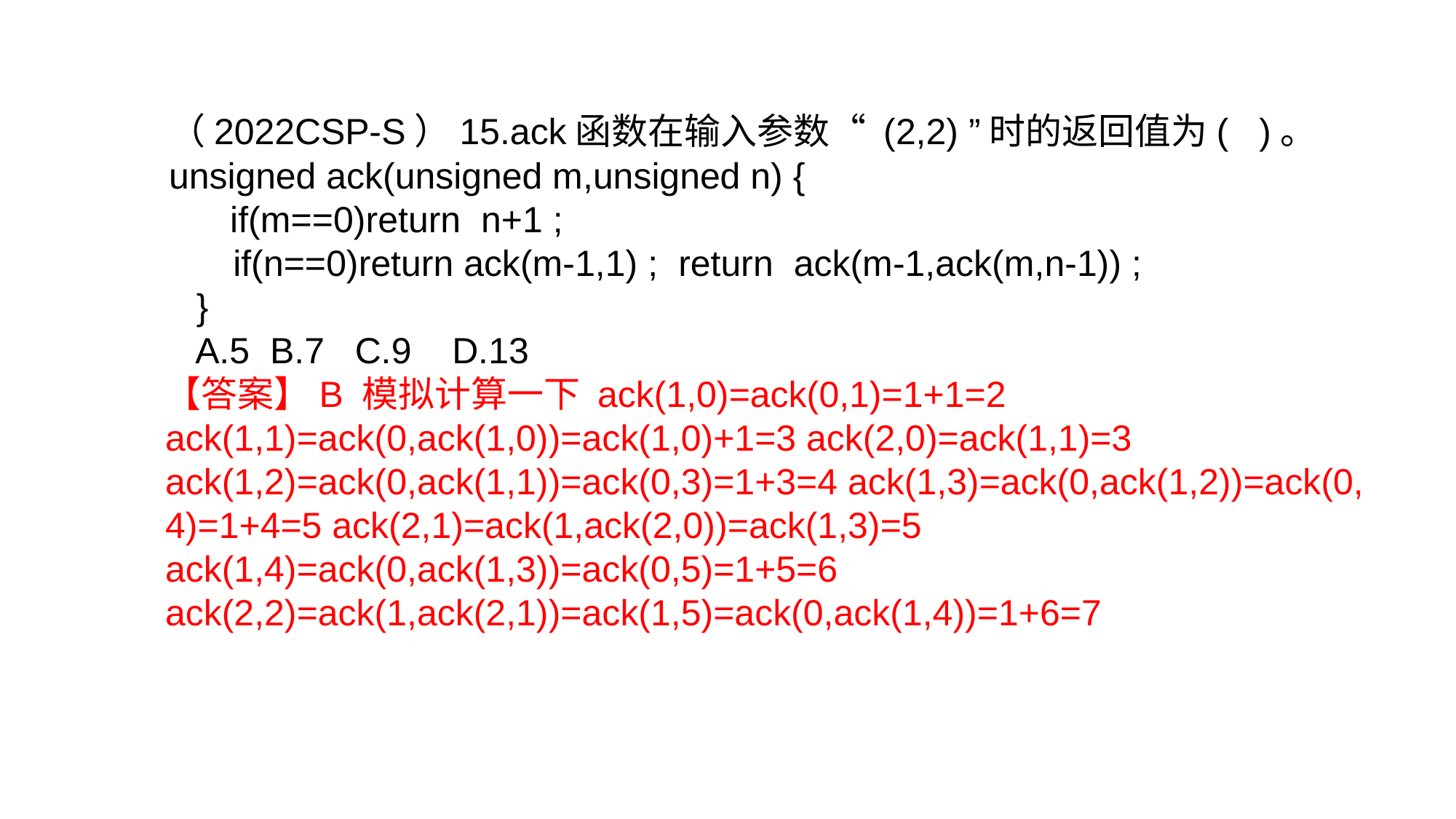

（2022CSP-S）15.ack函数在输入参数“ (2,2) ”时的返回值为(   )。
unsigned ack(unsigned m,unsigned n) {
if(m==0)return  n+1 ;
if(n==0)return ack(m-1,1) ;  return  ack(m-1,ack(m,n-1)) ;
}
A.5  B.7   C.9    D.13
【答案】B 模拟计算一下 ack(1,0)=ack(0,1)=1+1=2
ack(1,1)=ack(0,ack(1,0))=ack(1,0)+1=3 ack(2,0)=ack(1,1)=3
ack(1,2)=ack(0,ack(1,1))=ack(0,3)=1+3=4 ack(1,3)=ack(0,ack(1,2))=ack(0,4)=1+4=5 ack(2,1)=ack(1,ack(2,0))=ack(1,3)=5
ack(1,4)=ack(0,ack(1,3))=ack(0,5)=1+5=6
ack(2,2)=ack(1,ack(2,1))=ack(1,5)=ack(0,ack(1,4))=1+6=7